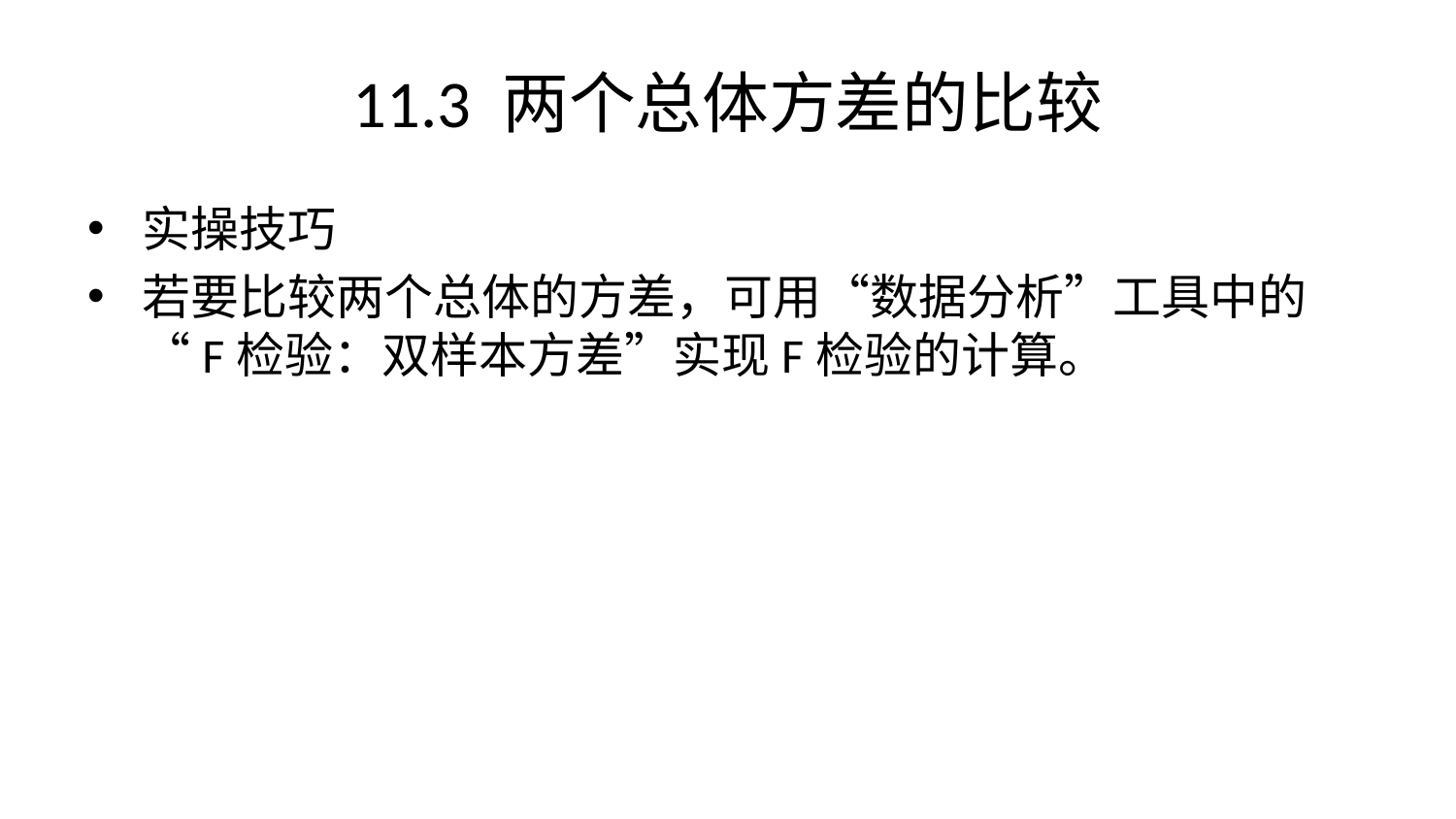

# 11.3 两个总体方差的比较
实操技巧
若要比较两个总体的方差，可用“数据分析”工具中的 “F检验：双样本方差”实现F检验的计算。